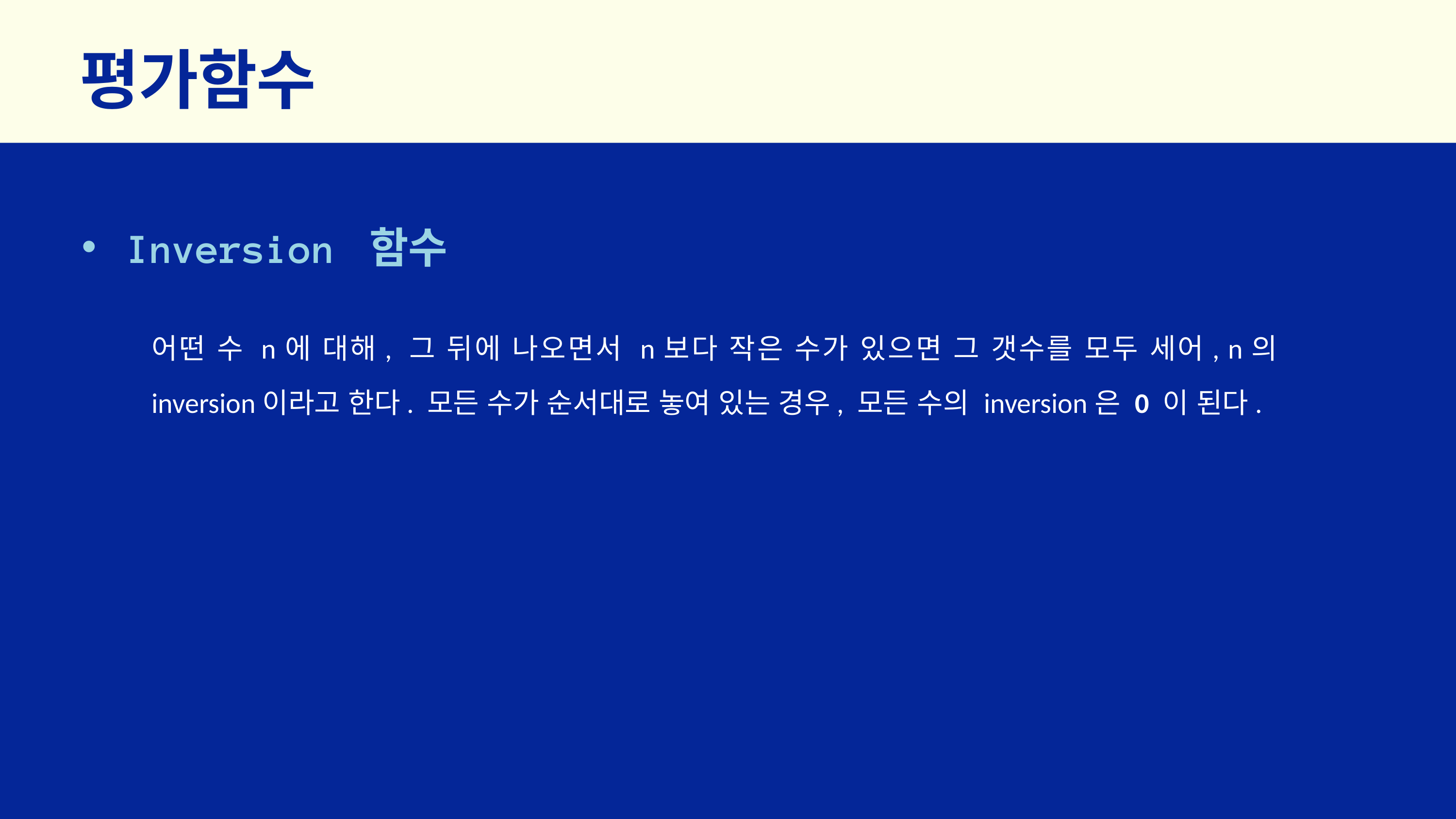

평가함수
Inversion 함수
어떤 수 n에 대해, 그 뒤에 나오면서 n보다 작은 수가 있으면 그 갯수를 모두 세어, n의 inversion이라고 한다. 모든 수가 순서대로 놓여 있는 경우, 모든 수의 inversion은 0 이 된다.